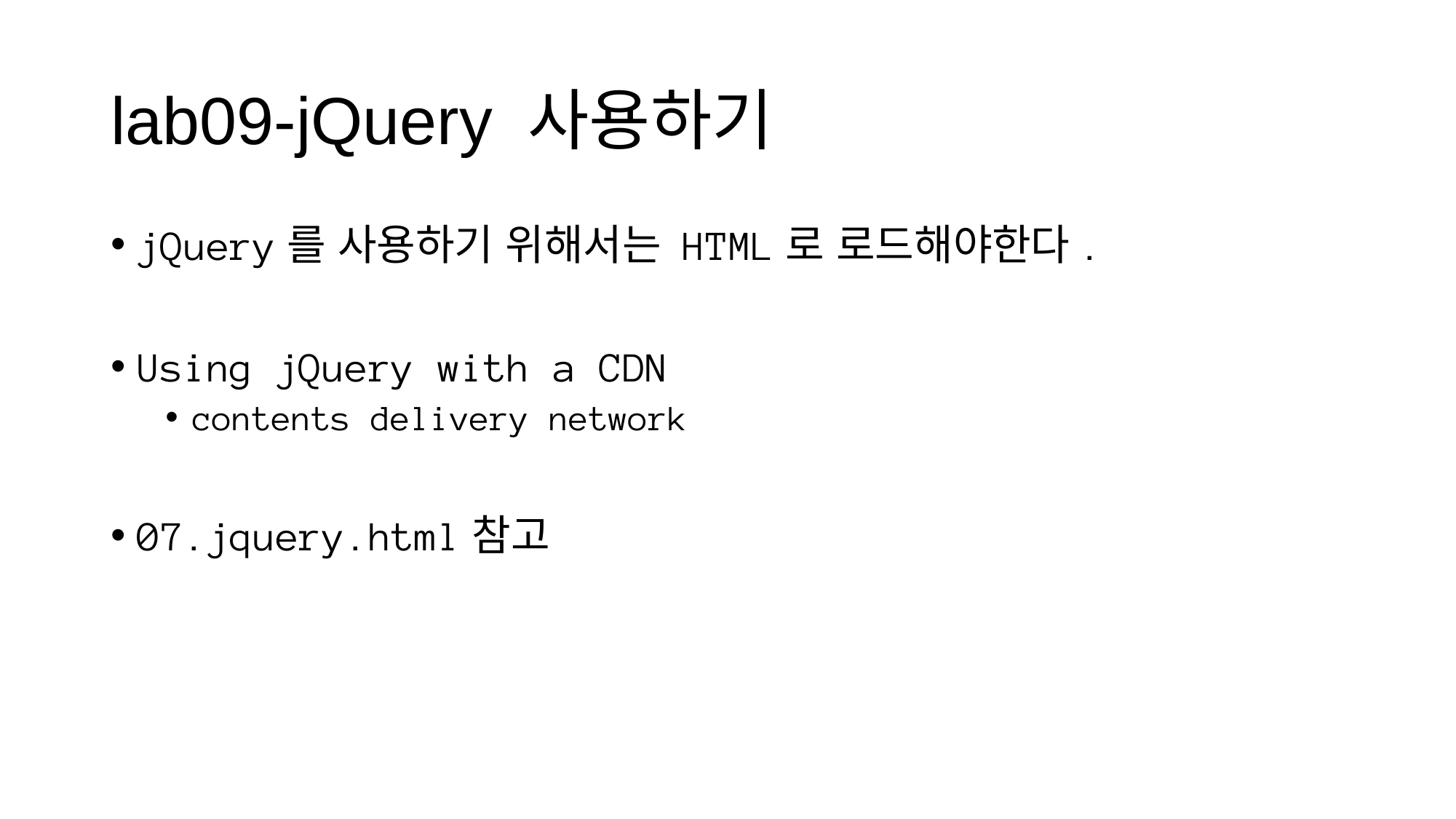

# lab09-jQuery 사용하기
jQuery를 사용하기 위해서는 HTML로 로드해야한다.

Using jQuery with a CDN
contents delivery network

07.jquery.html참고